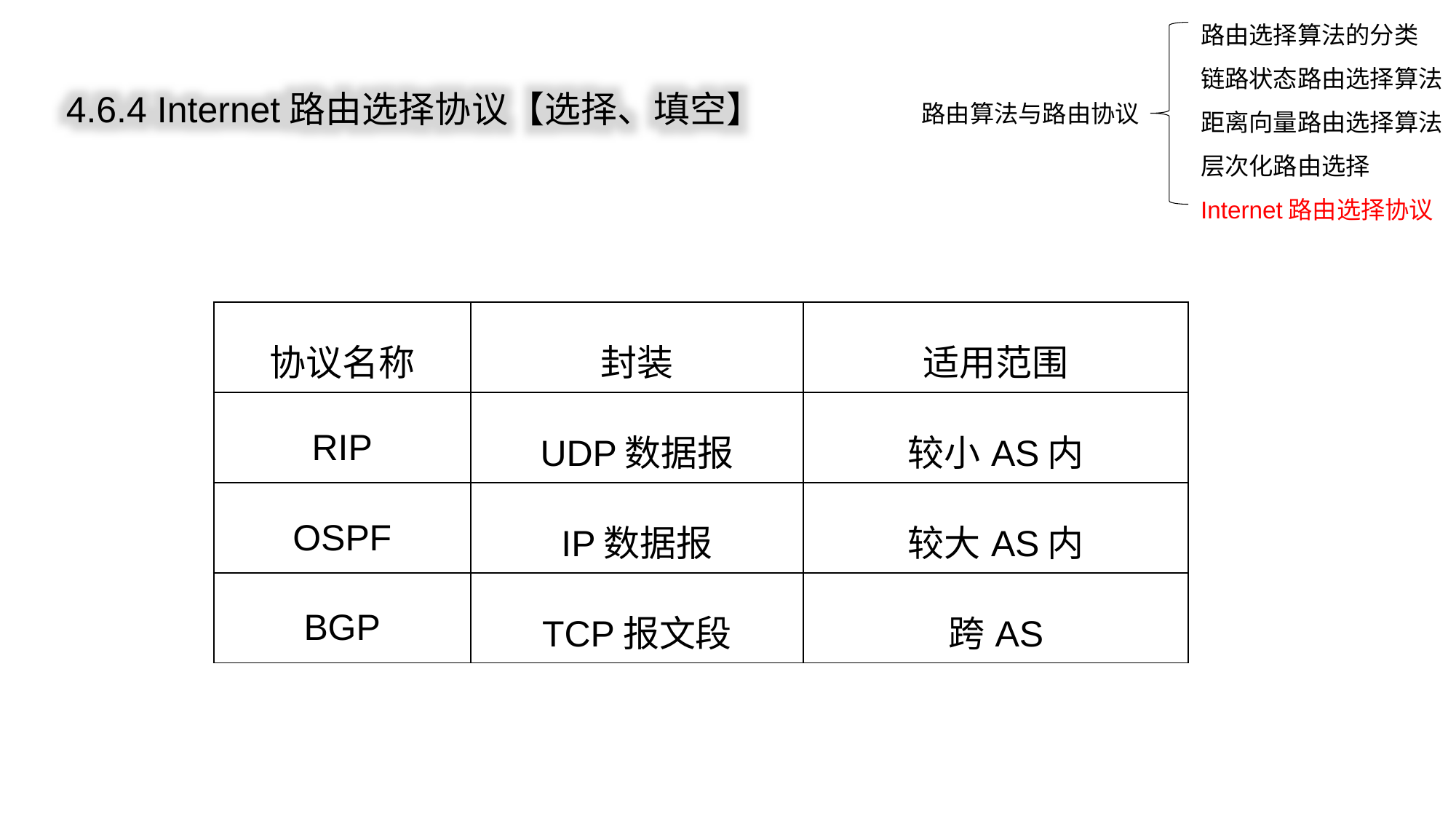

路由选择算法的分类
链路状态路由选择算法
距离向量路由选择算法
层次化路由选择
Internet路由选择协议

4.6.4 Internet路由选择协议【选择、填空】
路由算法与路由协议
| 协议名称 | 封装 | 适用范围 |
| --- | --- | --- |
| RIP | UDP数据报 | 较小AS内 |
| OSPF | IP数据报 | 较大AS内 |
| BGP | TCP报文段 | 跨AS |